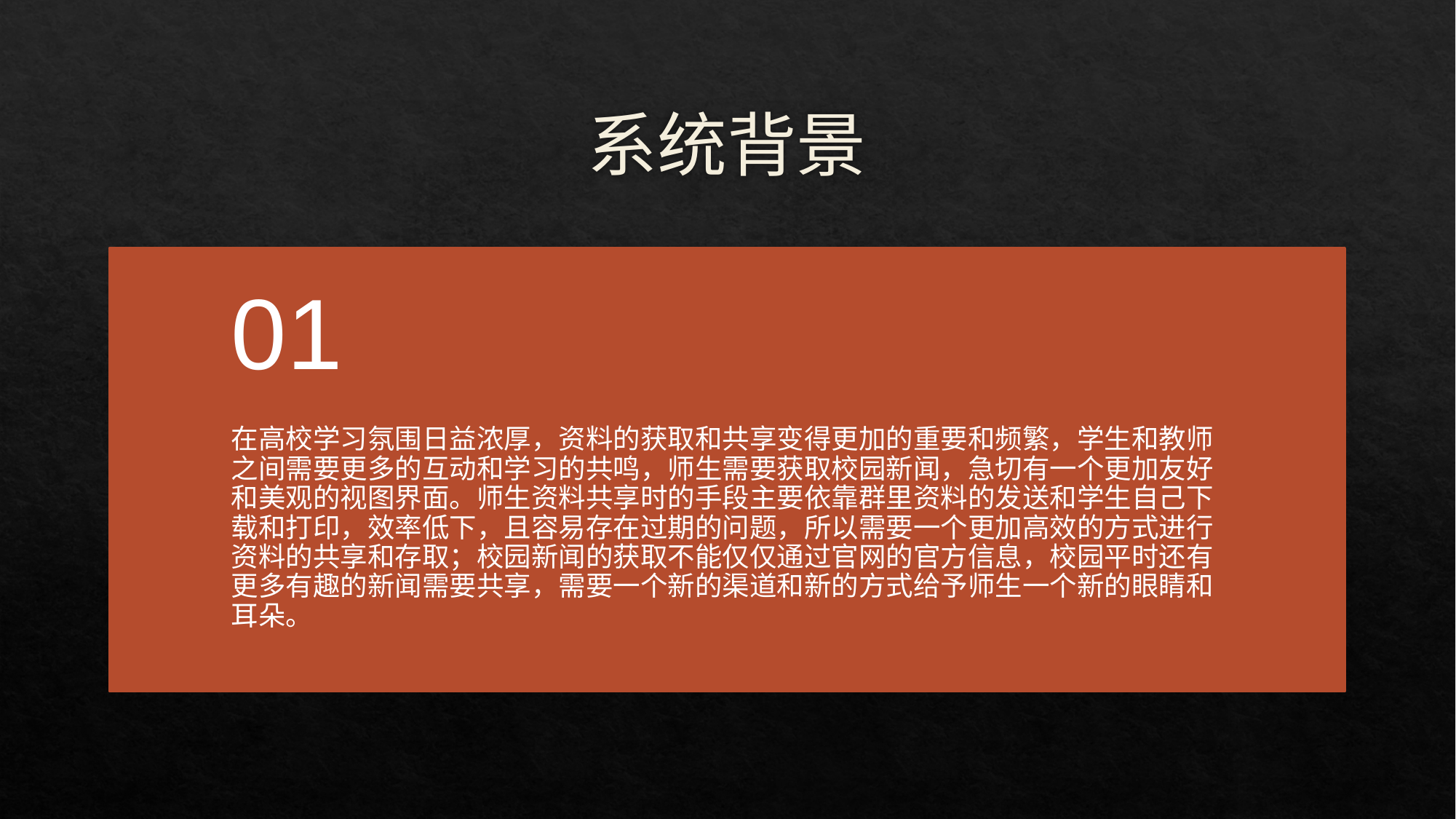

# 系统背景
在高校学习氛围日益浓厚，资料的获取和共享变得更加的重要和频繁，学生和教师之间需要更多的互动和学习的共鸣，师生需要获取校园新闻，急切有一个更加友好和美观的视图界面。师生资料共享时的手段主要依靠群里资料的发送和学生自己下载和打印，效率低下，且容易存在过期的问题，所以需要一个更加高效的方式进行资料的共享和存取；校园新闻的获取不能仅仅通过官网的官方信息，校园平时还有更多有趣的新闻需要共享，需要一个新的渠道和新的方式给予师生一个新的眼睛和耳朵。
01